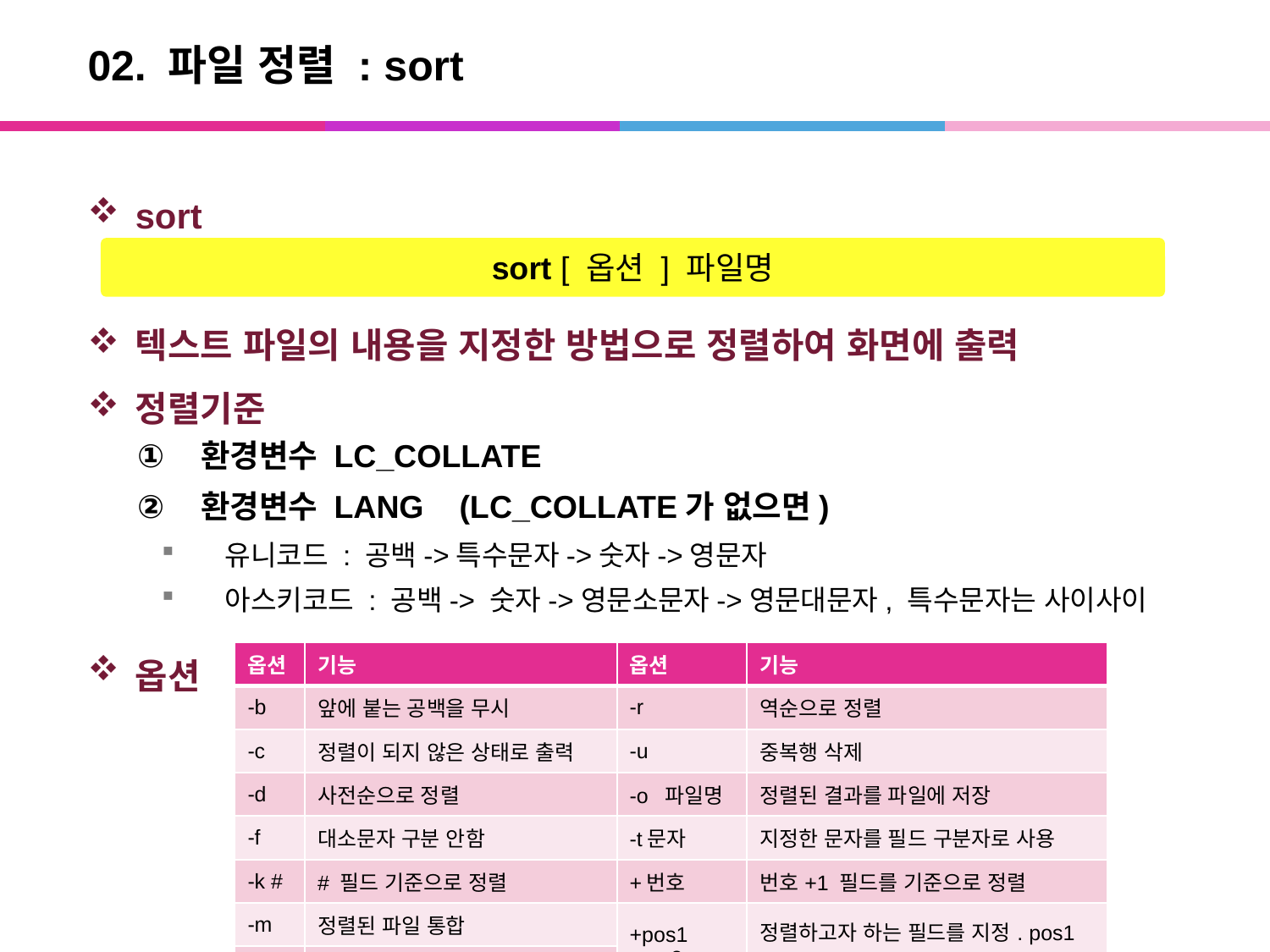

# 02. 파일 정렬 : sort
sort

텍스트 파일의 내용을 지정한 방법으로 정렬하여 화면에 출력
정렬기준
환경변수 LC_COLLATE
환경변수 LANG    (LC_COLLATE가 없으면)
유니코드 : 공백->특수문자->숫자->영문자
아스키코드 : 공백-> 숫자->영문소문자->영문대문자, 특수문자는 사이사이
옵션

sort [ 옵션 ] 파일명
| 옵션 | 기능 | 옵션 | 기능 |
| --- | --- | --- | --- |
| -b | 앞에 붙는 공백을 무시 | -r | 역순으로 정렬 |
| -c | 정렬이 되지 않은 상태로 출력 | -u | 중복행 삭제 |
| -d | 사전순으로 정렬 | -o 파일명 | 정렬된 결과를 파일에 저장 |
| -f | 대소문자 구분 안함 | -t문자 | 지정한 문자를 필드 구분자로 사용 |
| -k # | # 필드 기준으로 정렬 | +번호 | 번호+1 필드를 기준으로 정렬 |
| -m | 정렬된 파일 통합 | +pos1 -pos2 | 정렬하고자 하는 필드를 지정. pos1 열부터 pos2열까지 정렬 |
| -n | 숫자를 산술값으로 환산 |  |  |